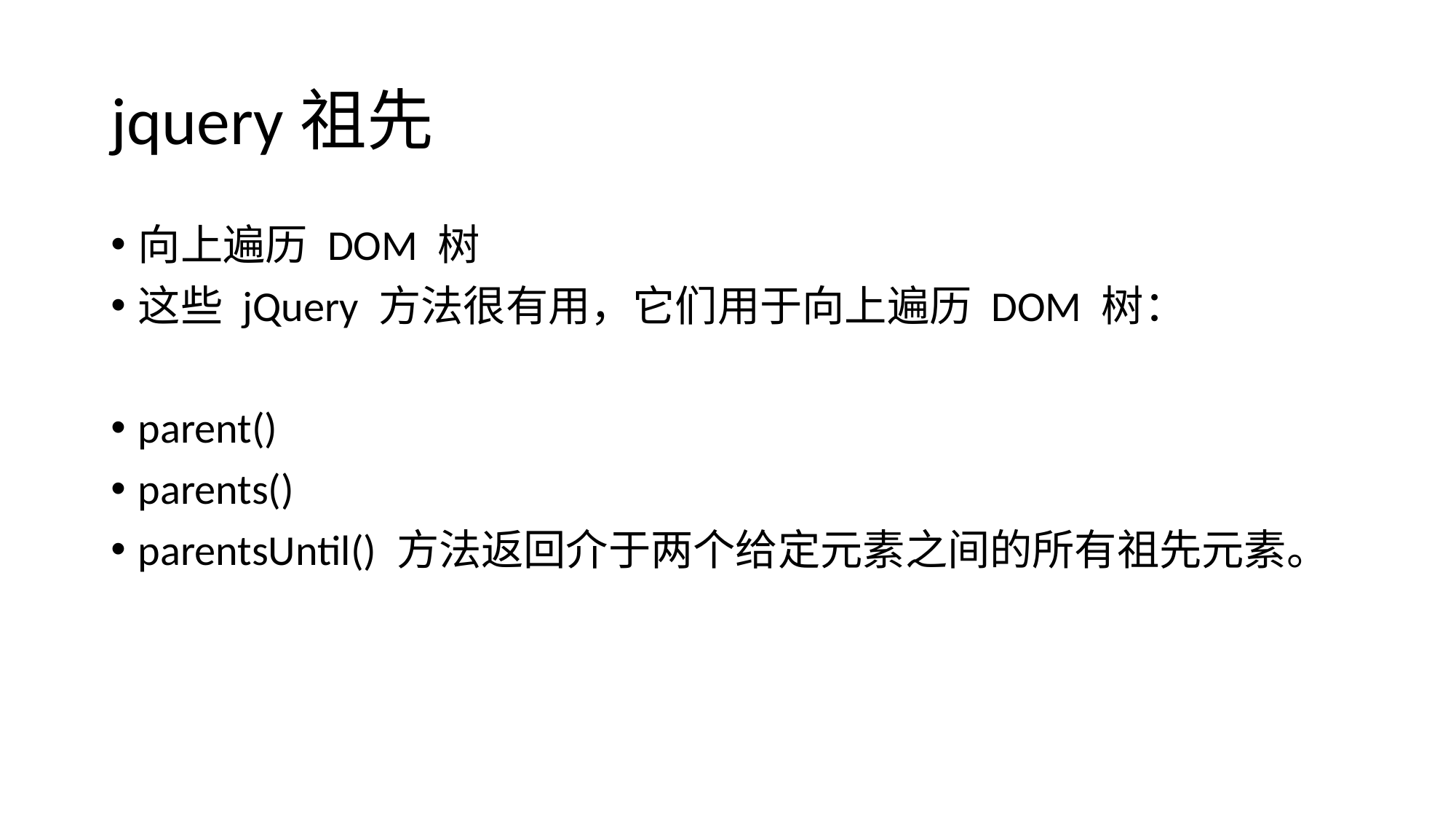

# jquery祖先
向上遍历 DOM 树
这些 jQuery 方法很有用，它们用于向上遍历 DOM 树：

parent()
parents()
parentsUntil() 方法返回介于两个给定元素之间的所有祖先元素。